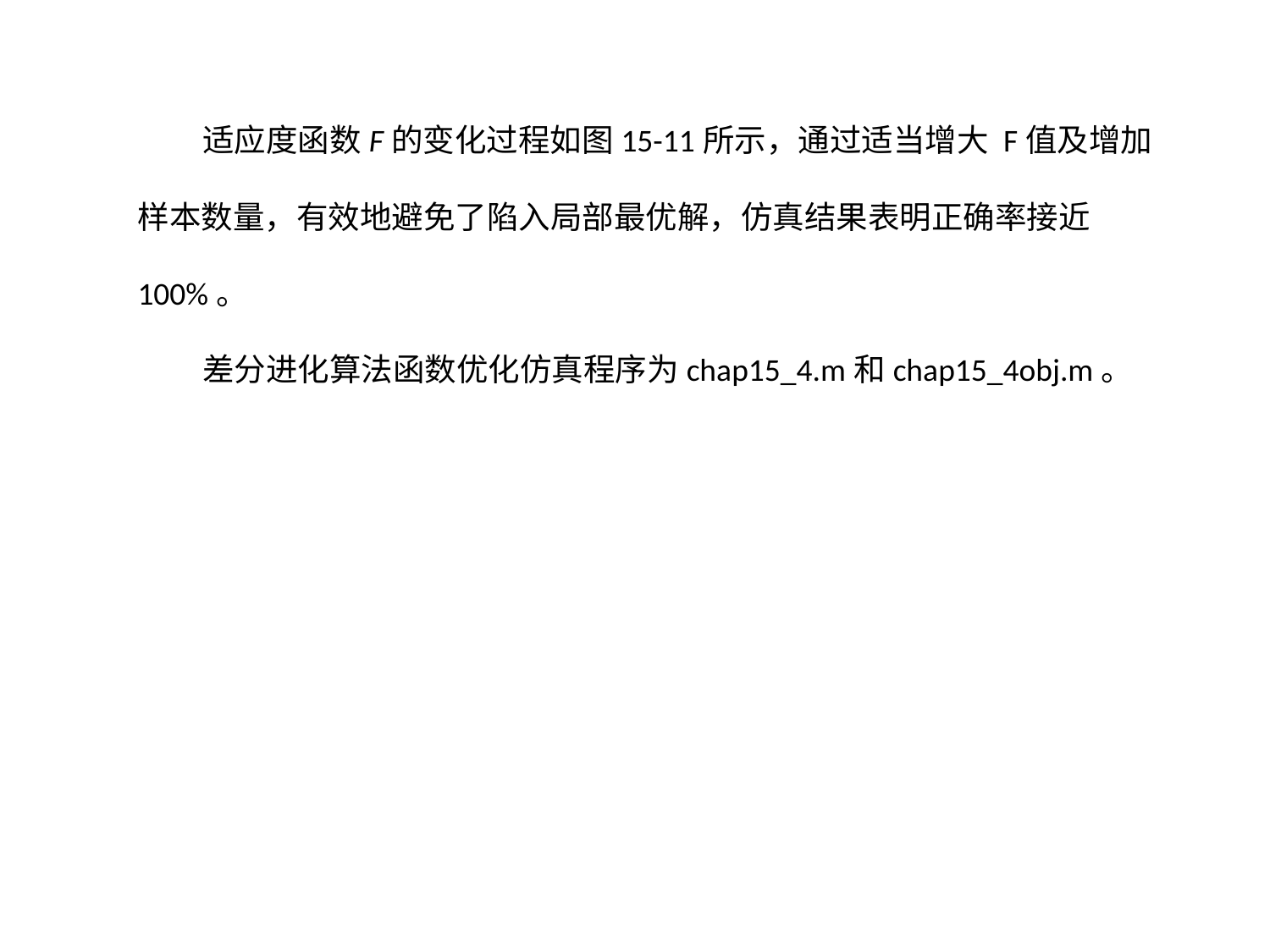

适应度函数F的变化过程如图15-11所示，通过适当增大 F值及增加样本数量，有效地避免了陷入局部最优解，仿真结果表明正确率接近100%。
        差分进化算法函数优化仿真程序为chap15_4.m和chap15_4obj.m。